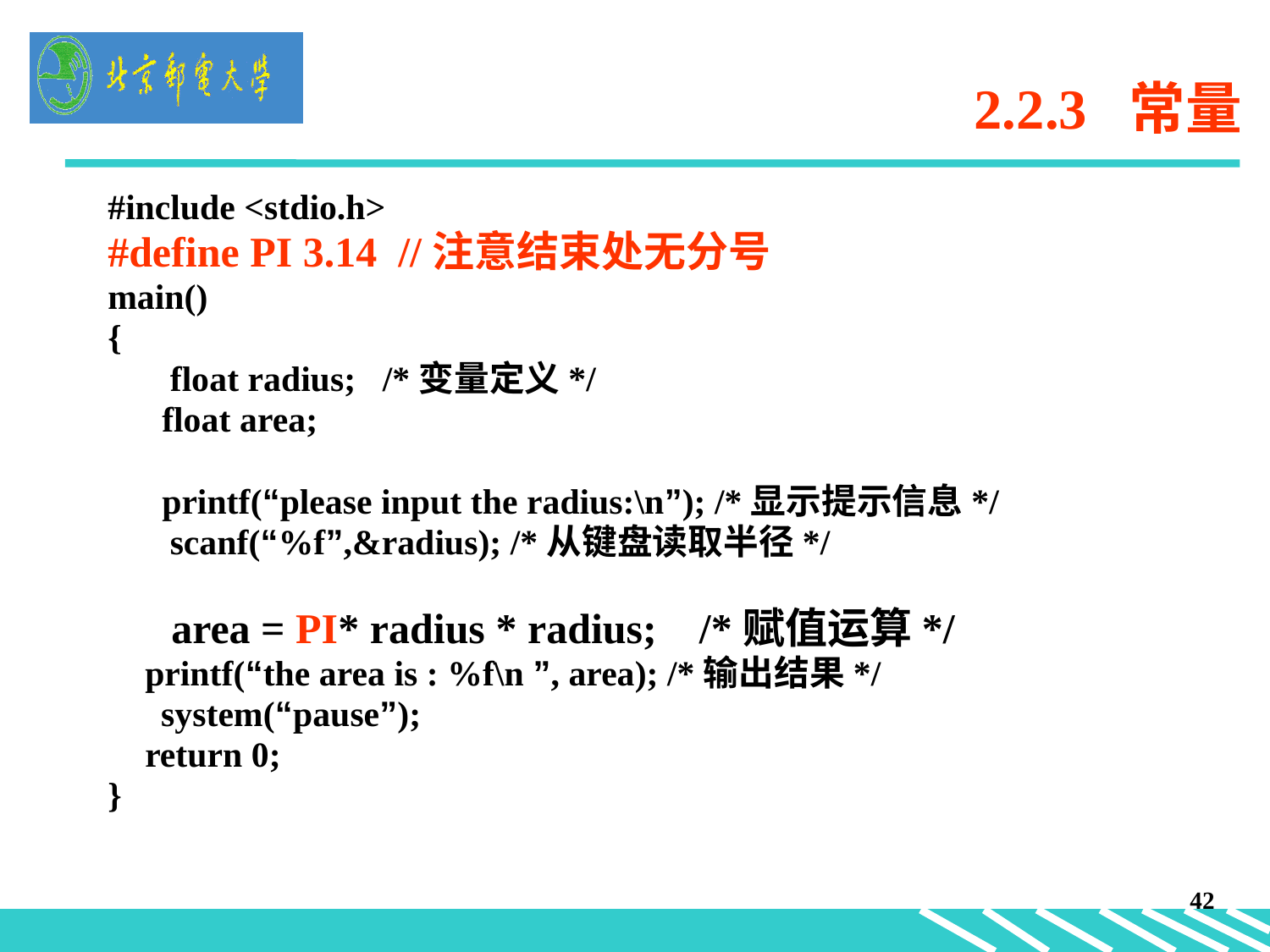

# 2.2.3  常量
#include <stdio.h>
#define PI 3.14  //注意结束处无分号
main()
{
       float radius;   /*变量定义*/
      float area;

      printf(“please input the radius:\n”); /*显示提示信息*/
       scanf(“%f”,&radius); /*从键盘读取半径*/

      area = PI* radius * radius;    /*赋值运算*/
    printf(“the area is : %f\n ”, area); /*输出结果*/
      system(“pause”);
    return 0;
}
42